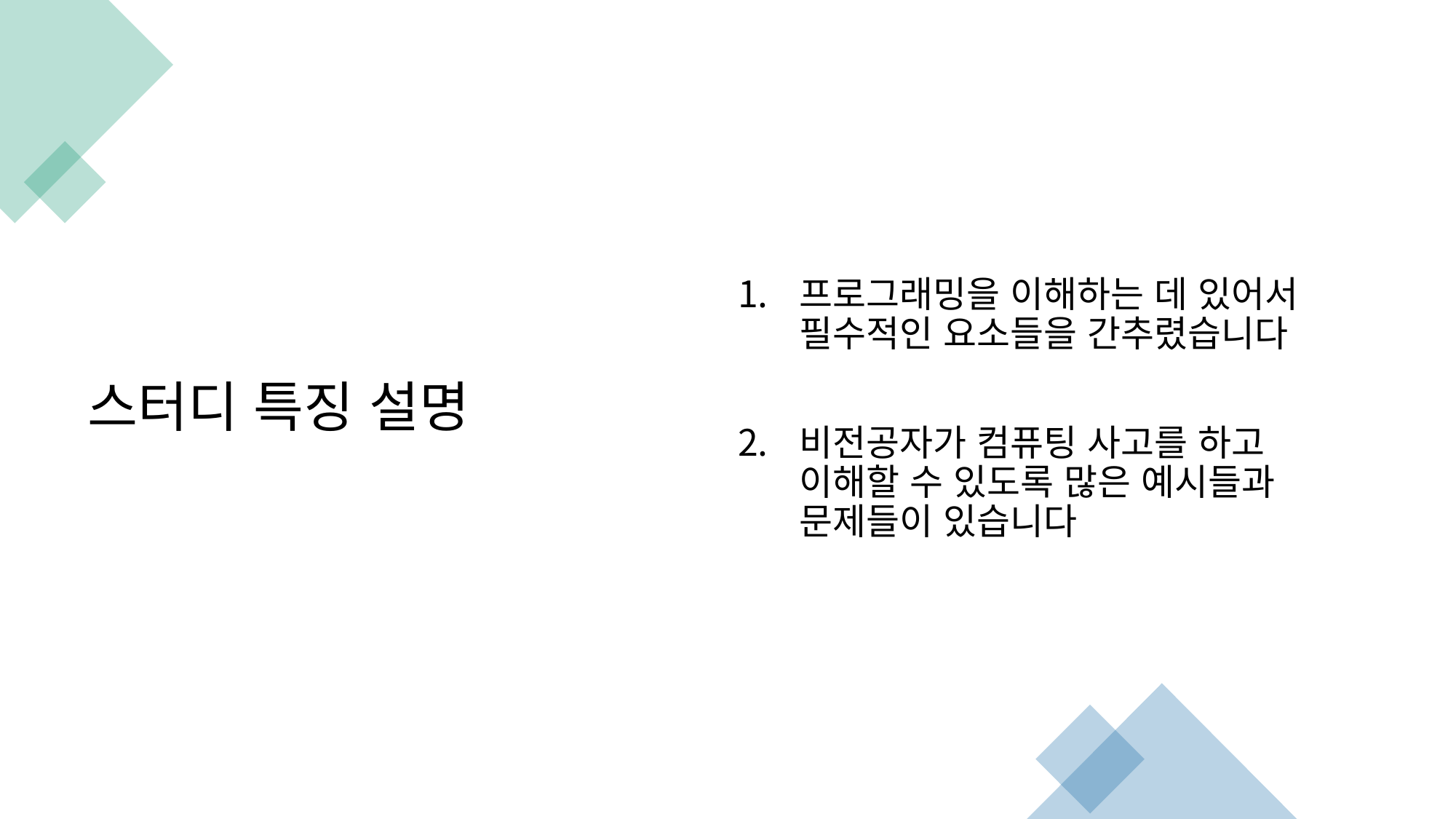

# 스터디 특징 설명
프로그래밍을 이해하는 데 있어서 필수적인 요소들을 간추렸습니다

비전공자가 컴퓨팅 사고를 하고 이해할 수 있도록 많은 예시들과 문제들이 있습니다